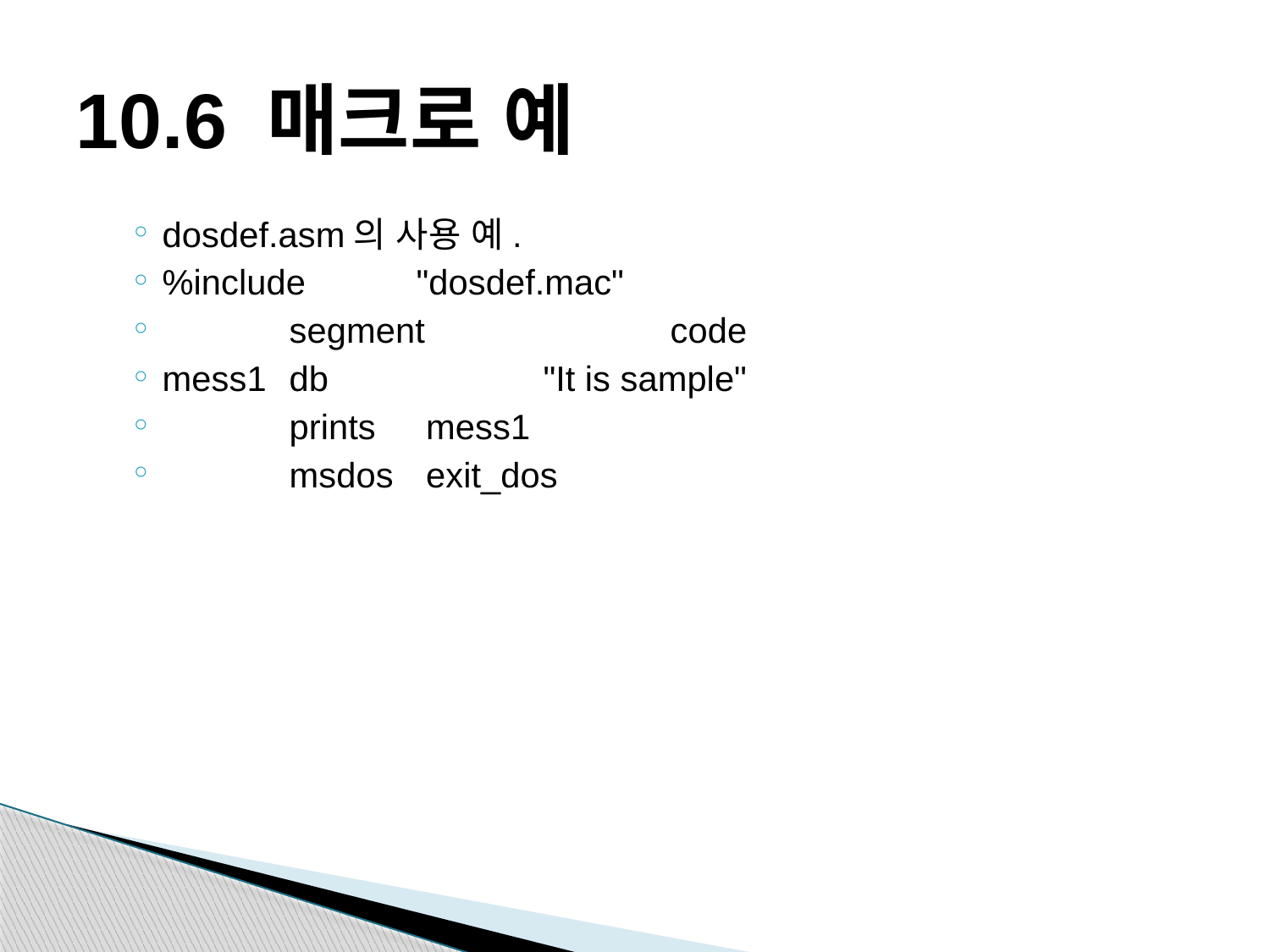

# 10.6 매크로 예
dosdef.asm의 사용 예.
%include	"dosdef.mac"
	segment		code
mess1	db		"It is sample"
	prints	 mess1
	msdos	 exit_dos